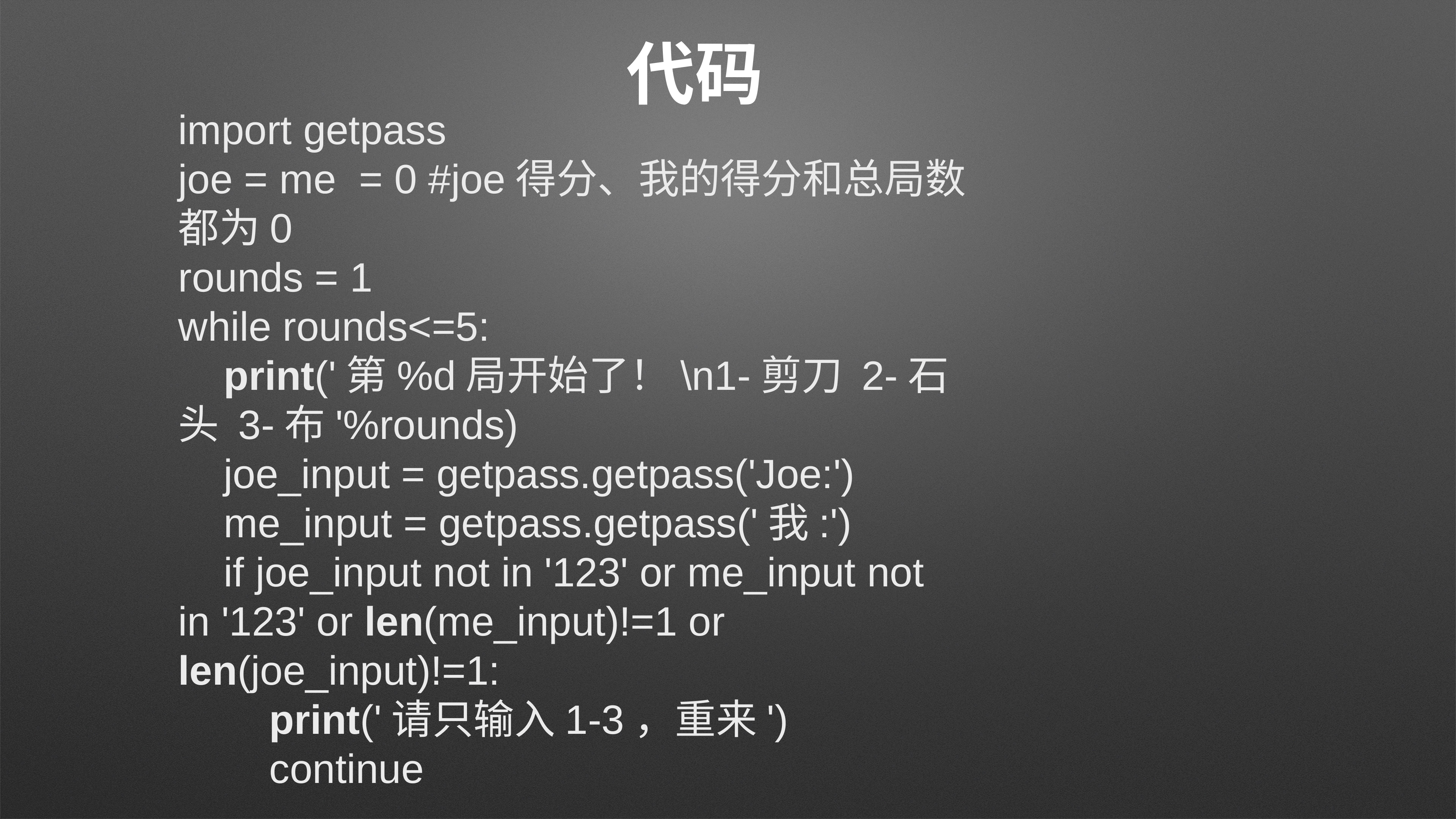

# 代码
import getpass
joe = me  = 0 #joe得分、我的得分和总局数都为0
rounds = 1
while rounds<=5:
    print('第%d局开始了！\n1-剪刀 2-石头 3-布'%rounds)
    joe_input = getpass.getpass('Joe:')
    me_input = getpass.getpass('我:')
    if joe_input not in '123' or me_input not in '123' or len(me_input)!=1 or len(joe_input)!=1:
        print('请只输入1-3，重来')
        continue